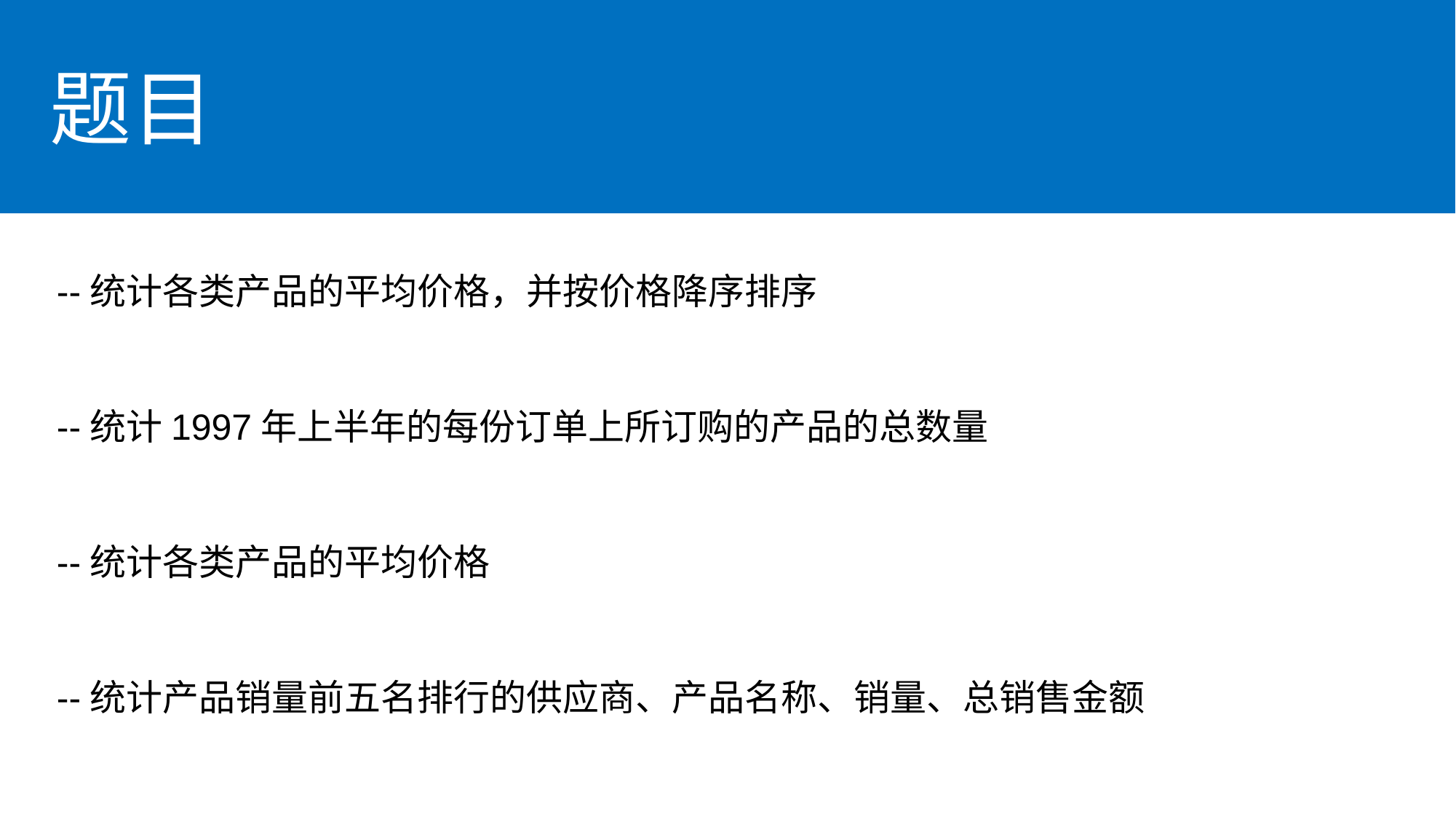

题目
--统计各类产品的平均价格，并按价格降序排序

--统计1997年上半年的每份订单上所订购的产品的总数量

--统计各类产品的平均价格

--统计产品销量前五名排行的供应商、产品名称、销量、总销售金额